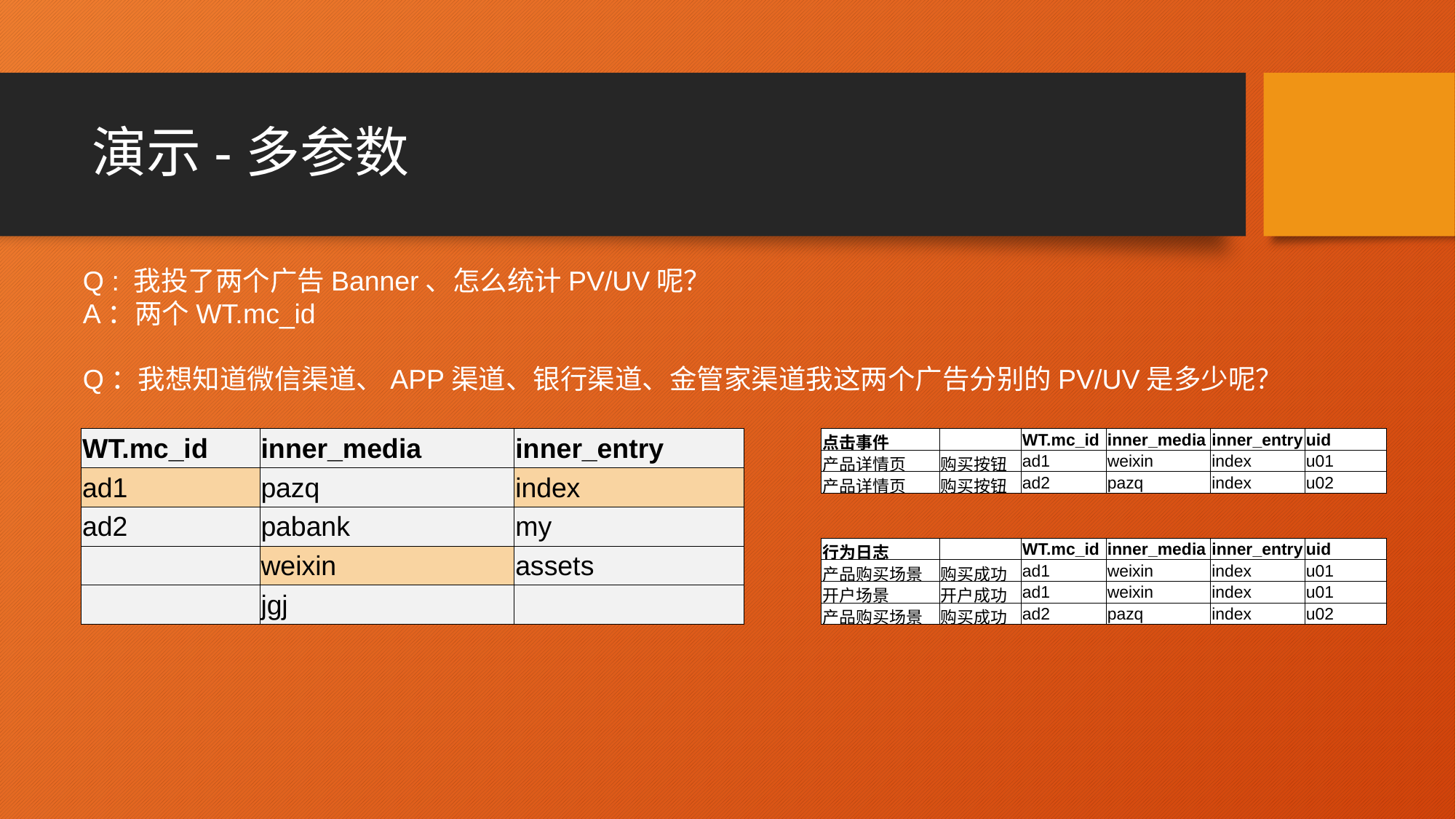

# 演示-多参数
Q : 我投了两个广告Banner、怎么统计PV/UV呢？
A：两个WT.mc_id

Q：我想知道微信渠道、APP渠道、银行渠道、金管家渠道我这两个广告分别的PV/UV是多少呢？
| WT.mc\_id | inner\_media | inner\_entry |
| --- | --- | --- |
| ad1 | pazq | index |
| ad2 | pabank | my |
|  | weixin | assets |
|  | jgj |  |
| 点击事件 |  | WT.mc\_id | inner\_media | inner\_entry | uid |
| --- | --- | --- | --- | --- | --- |
| 产品详情页 | 购买按钮 | ad1 | weixin | index | u01 |
| 产品详情页 | 购买按钮 | ad2 | pazq | index | u02 |
| 行为日志 |  | WT.mc\_id | inner\_media | inner\_entry | uid |
| --- | --- | --- | --- | --- | --- |
| 产品购买场景 | 购买成功 | ad1 | weixin | index | u01 |
| 开户场景 | 开户成功 | ad1 | weixin | index | u01 |
| 产品购买场景 | 购买成功 | ad2 | pazq | index | u02 |